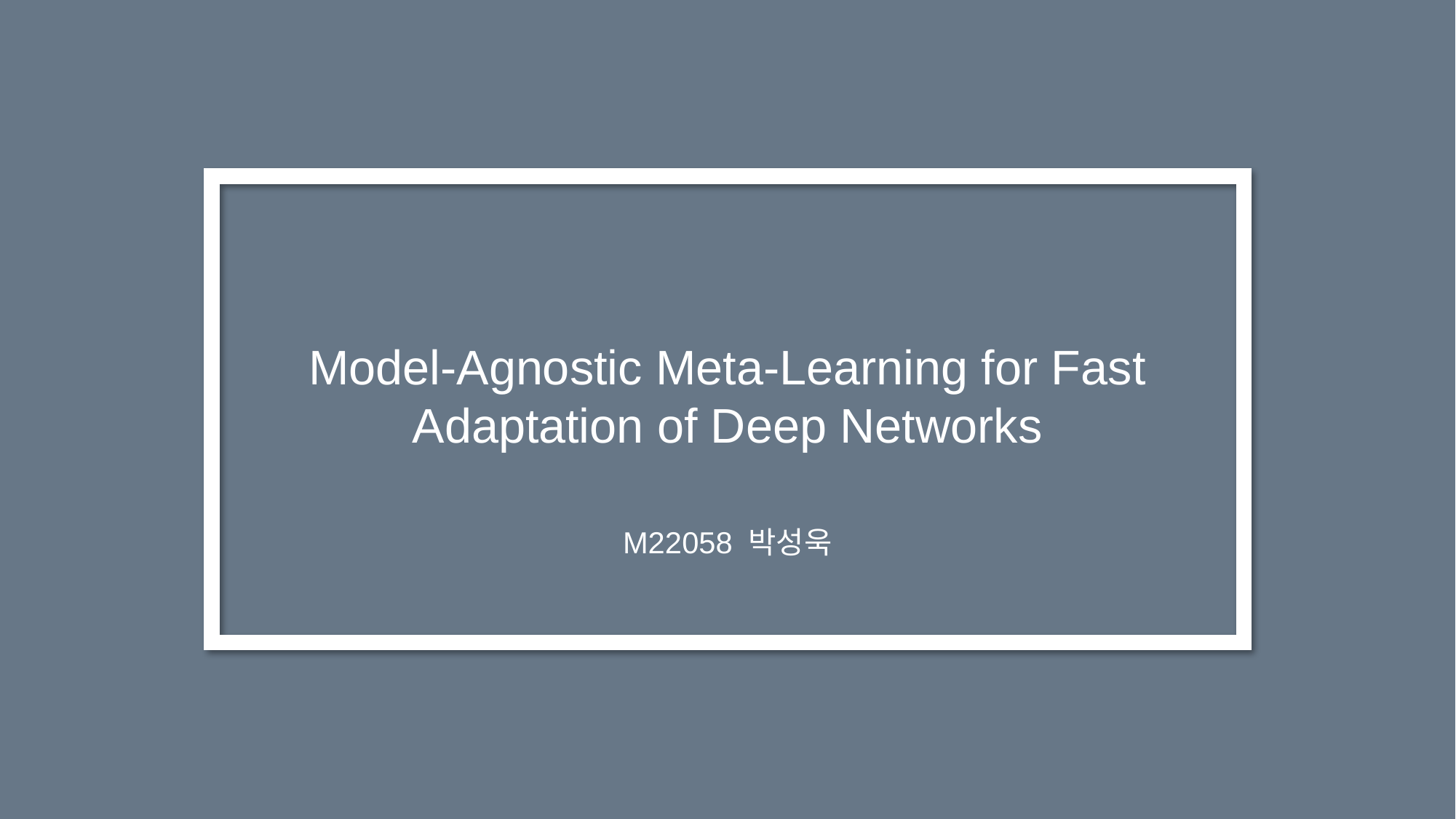

Model-Agnostic Meta-Learning for Fast Adaptation of Deep Networks
M22058 박성욱